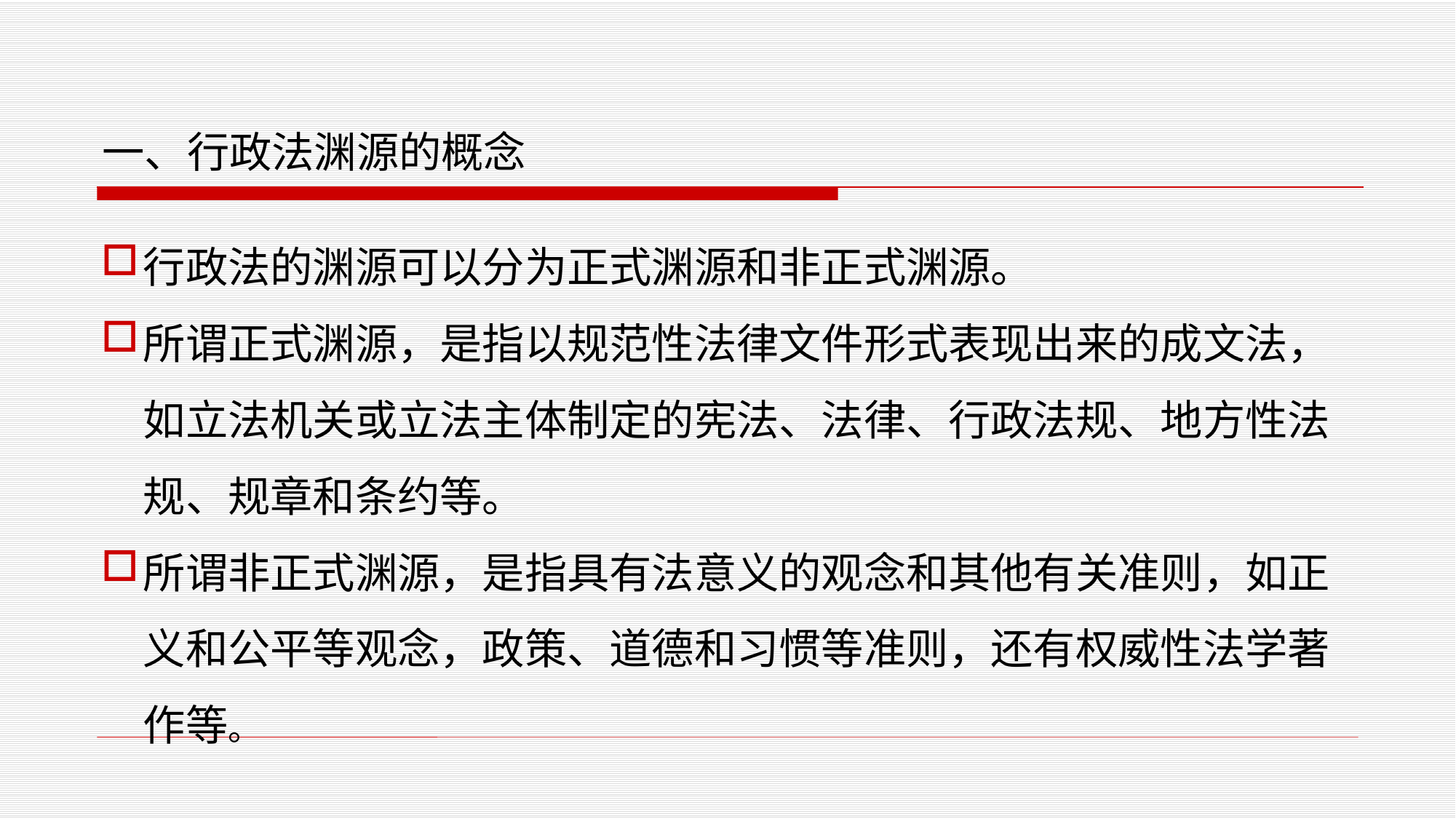

# 一、行政法渊源的概念
行政法的渊源可以分为正式渊源和非正式渊源。
所谓正式渊源，是指以规范性法律文件形式表现出来的成文法，如立法机关或立法主体制定的宪法、法律、行政法规、地方性法规、规章和条约等。
所谓非正式渊源，是指具有法意义的观念和其他有关准则，如正义和公平等观念，政策、道德和习惯等准则，还有权威性法学著作等。